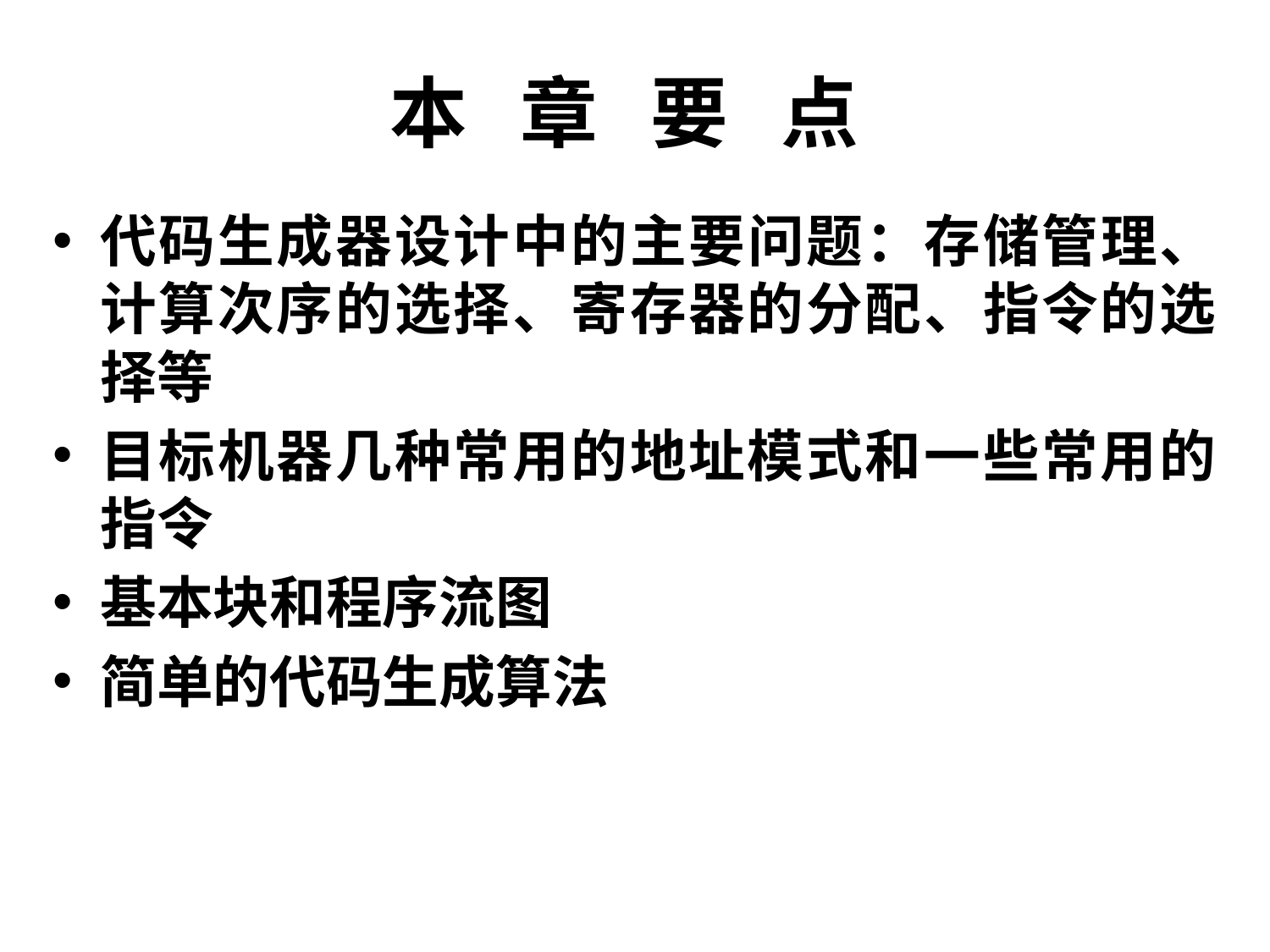

# 本   章   要   点
代码生成器设计中的主要问题：存储管理、计算次序的选择、寄存器的分配、指令的选择等
目标机器几种常用的地址模式和一些常用的指令
基本块和程序流图
简单的代码生成算法